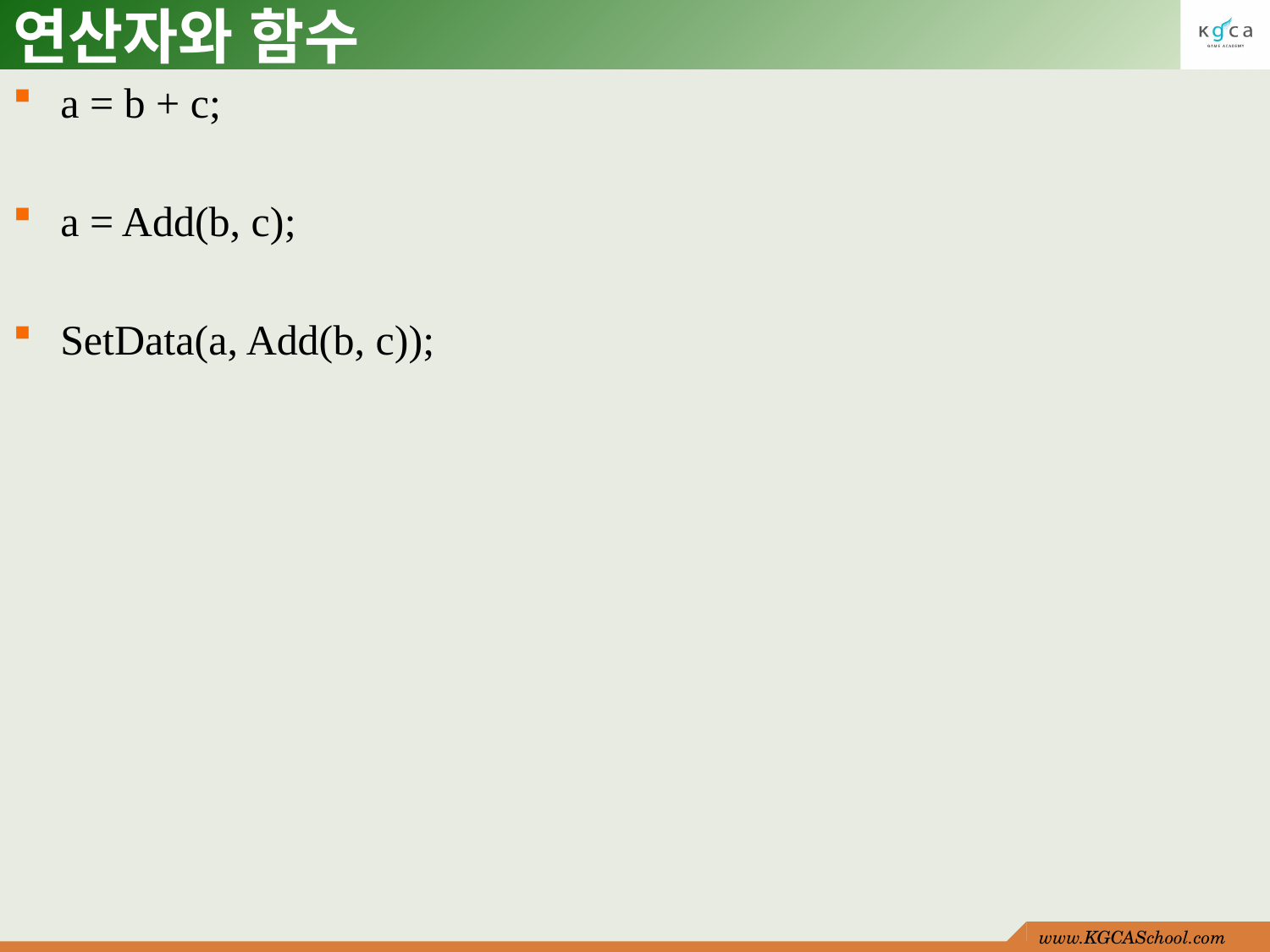

# 연산자와 함수
a = b + c;

a = Add(b, c);

SetData(a, Add(b, c));